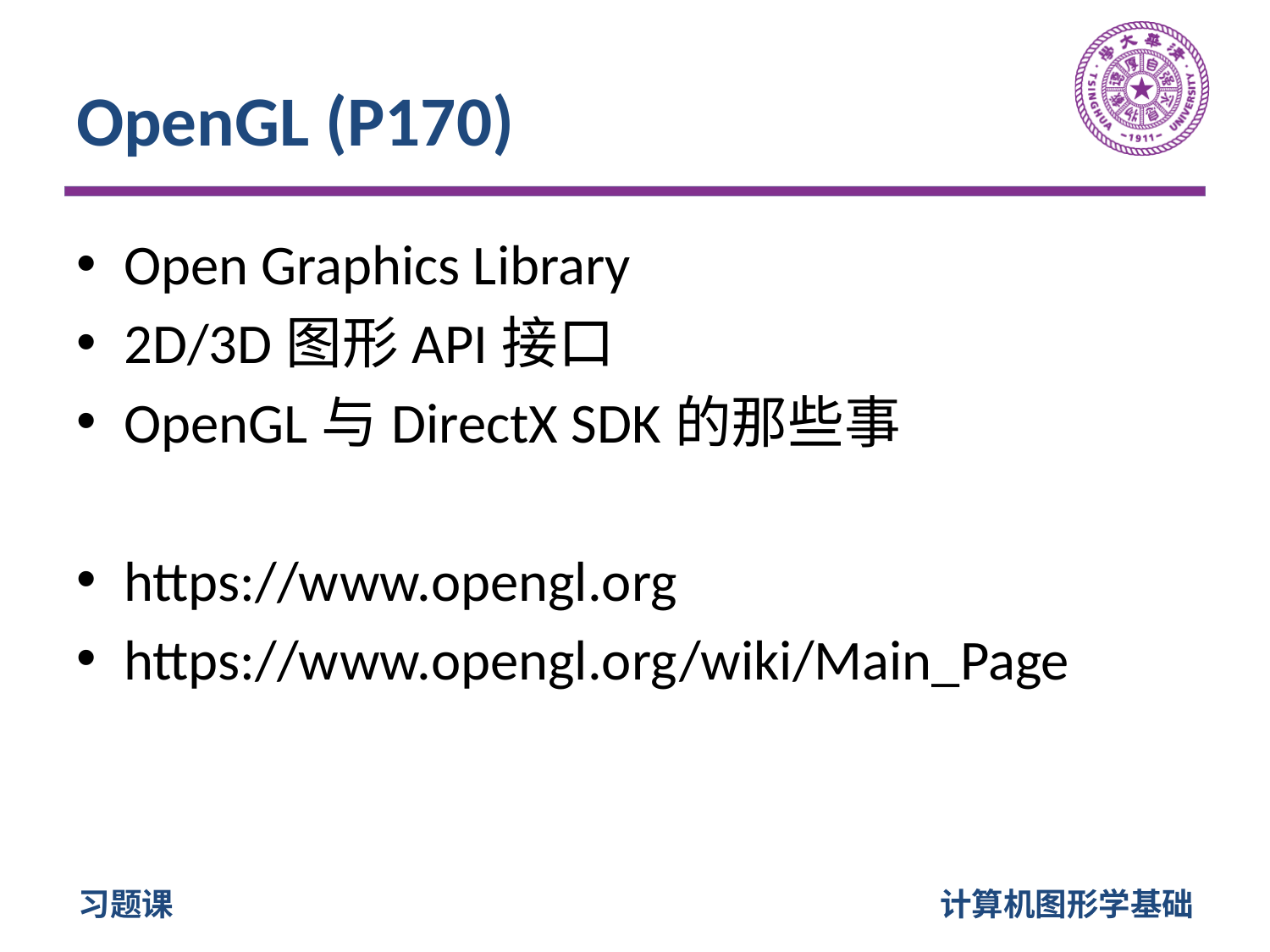

# OpenGL (P170)
Open Graphics Library
2D/3D图形API接口
OpenGL与DirectX SDK的那些事

https://www.opengl.org
https://www.opengl.org/wiki/Main_Page